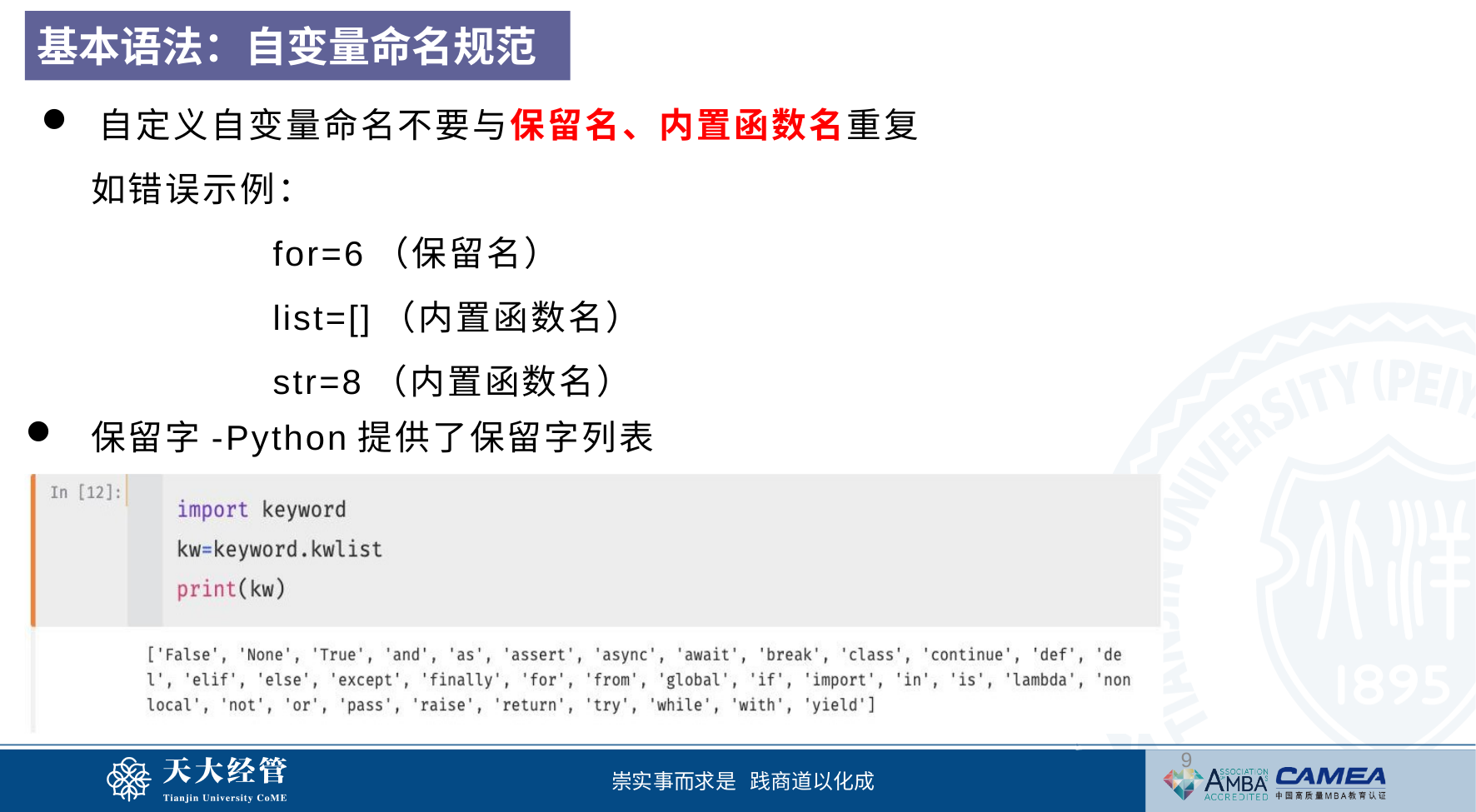

基本语法：自变量命名规范
 自定义自变量命名不要与保留名、内置函数名重复
    如错误示例：
                   for=6（保留名）
                   list=[]（内置函数名）
                   str=8（内置函数名）
 保留字-Python提供了保留字列表

9
9